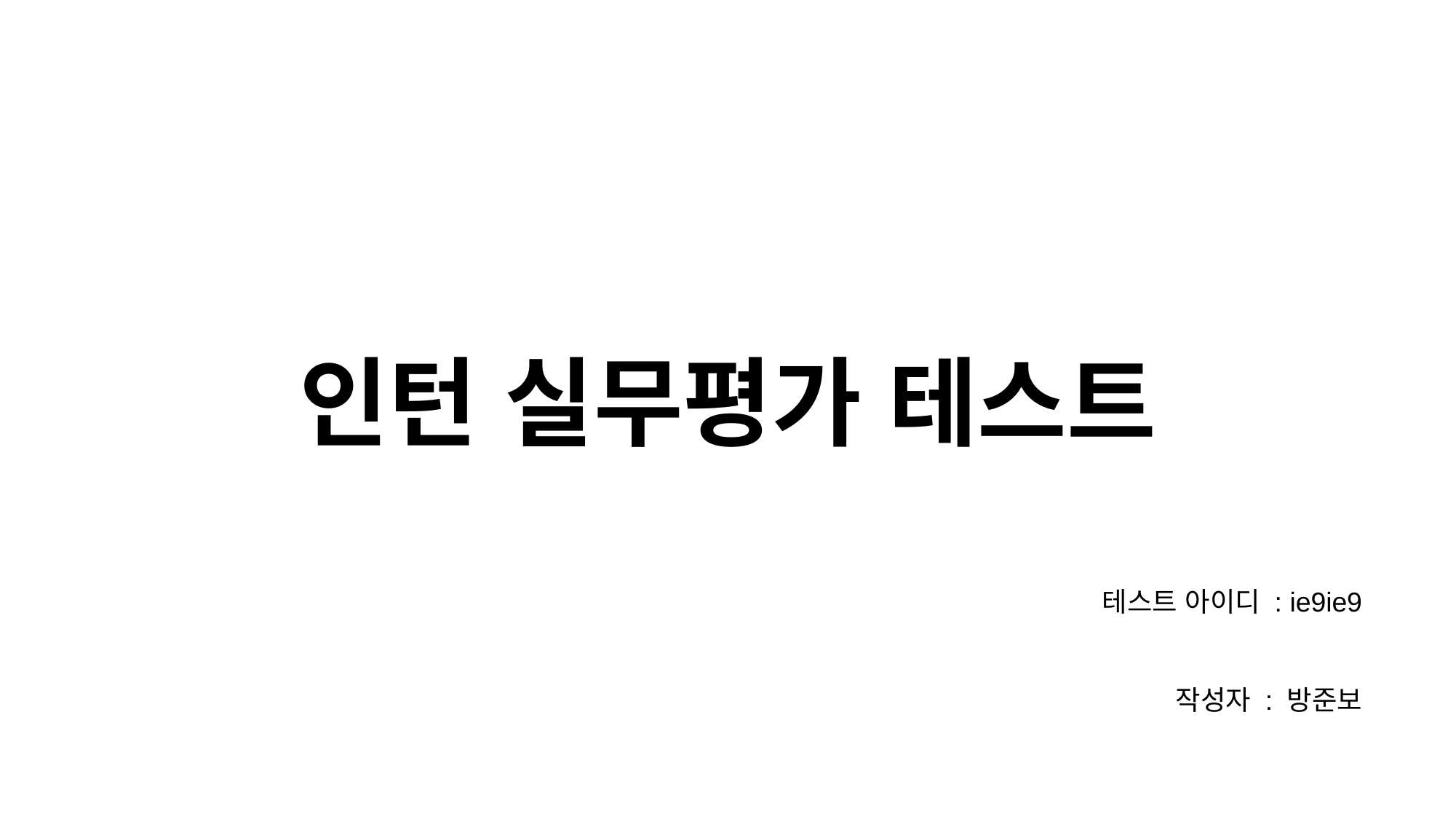

인턴 실무평가 테스트
테스트 아이디 : ie9ie9
작성자 : 방준보